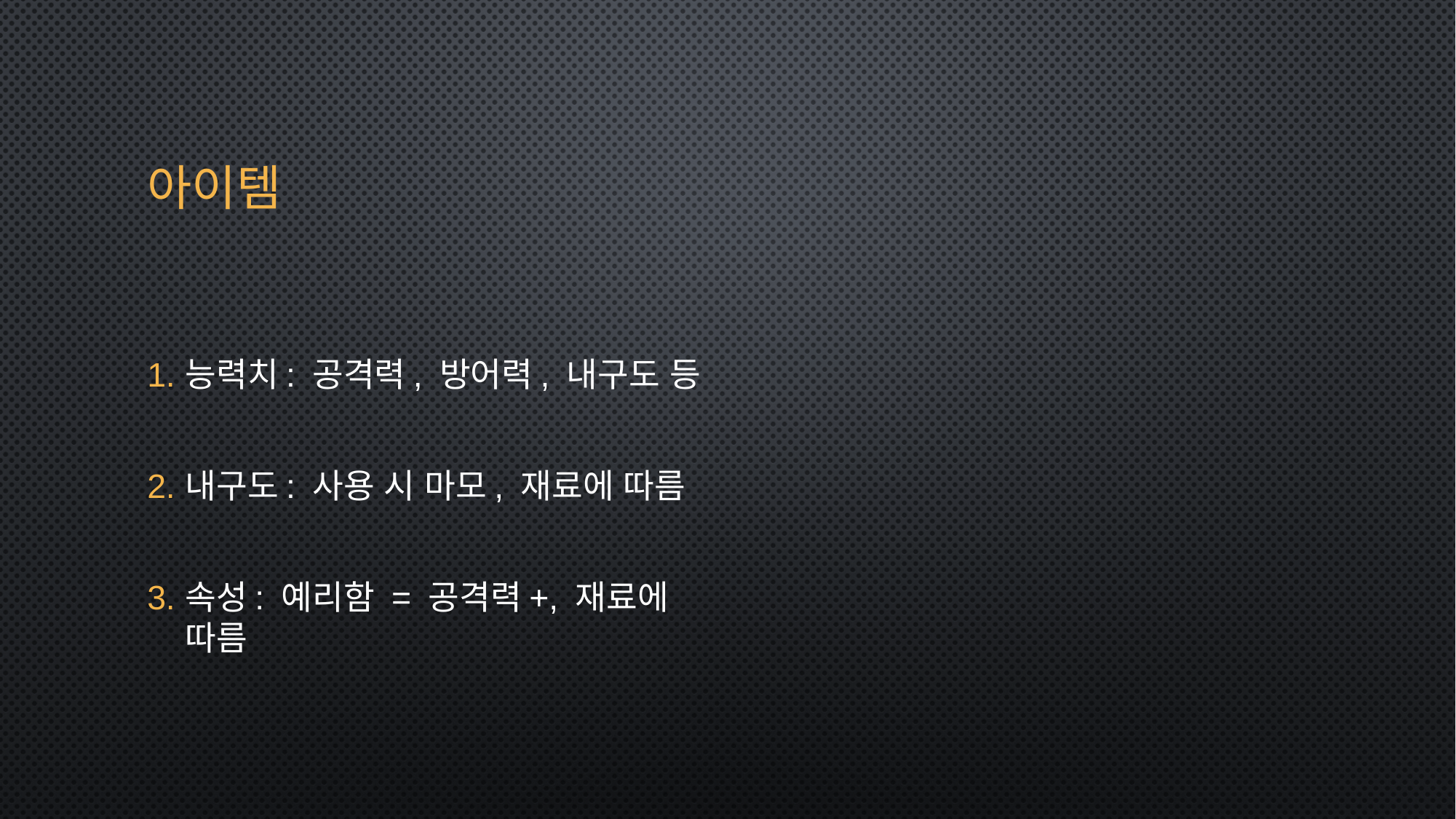

# 아이템
능력치: 공격력, 방어력, 내구도 등

내구도: 사용 시 마모, 재료에 따름

속성: 예리함 = 공격력+, 재료에 따름